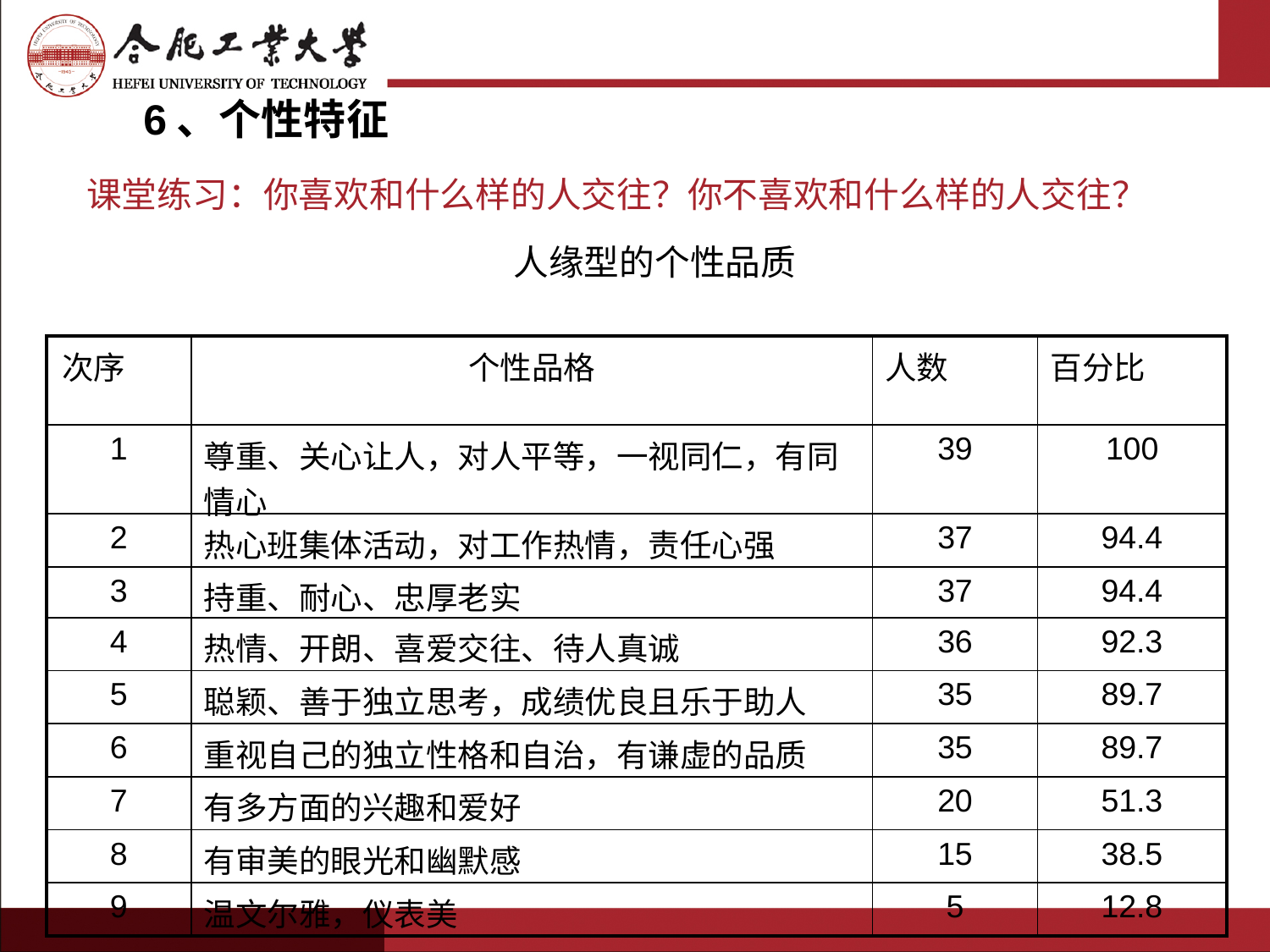

6、个性特征
课堂练习：你喜欢和什么样的人交往？你不喜欢和什么样的人交往？

人缘型的个性品质
| 次序 | 个性品格 | 人数 | 百分比 |
| --- | --- | --- | --- |
| 1 | 尊重、关心让人，对人平等，一视同仁，有同情心 | 39 | 100 |
| 2 | 热心班集体活动，对工作热情，责任心强 | 37 | 94.4 |
| 3 | 持重、耐心、忠厚老实 | 37 | 94.4 |
| 4 | 热情、开朗、喜爱交往、待人真诚 | 36 | 92.3 |
| 5 | 聪颖、善于独立思考，成绩优良且乐于助人 | 35 | 89.7 |
| 6 | 重视自己的独立性格和自治，有谦虚的品质 | 35 | 89.7 |
| 7 | 有多方面的兴趣和爱好 | 20 | 51.3 |
| 8 | 有审美的眼光和幽默感 | 15 | 38.5 |
| 9 | 温文尔雅，仪表美 | 5 | 12.8 |
39